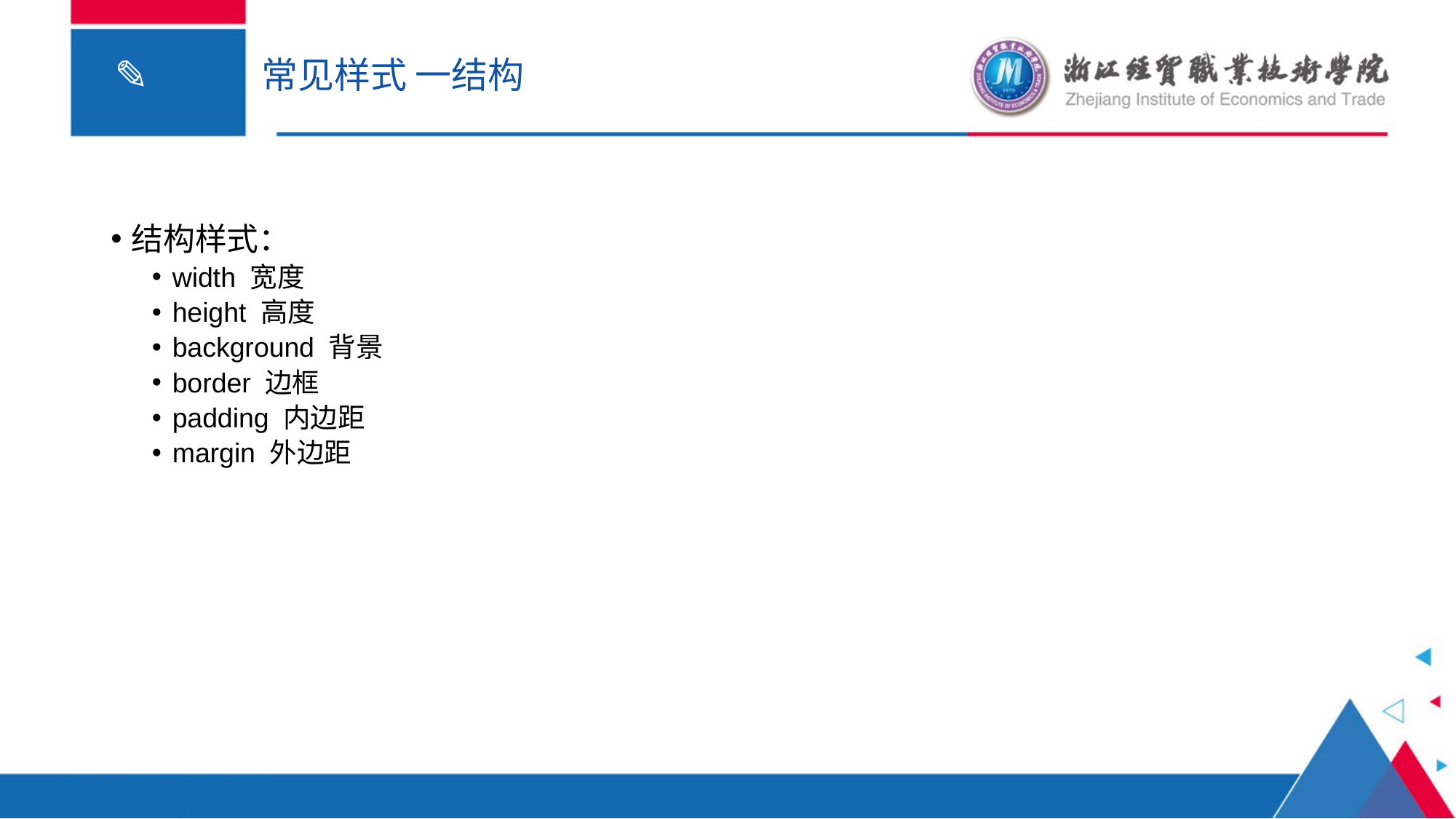

# 常见样式 一结构
结构样式：
width 宽度
height 高度
background 背景
border 边框
padding 内边距
margin 外边距